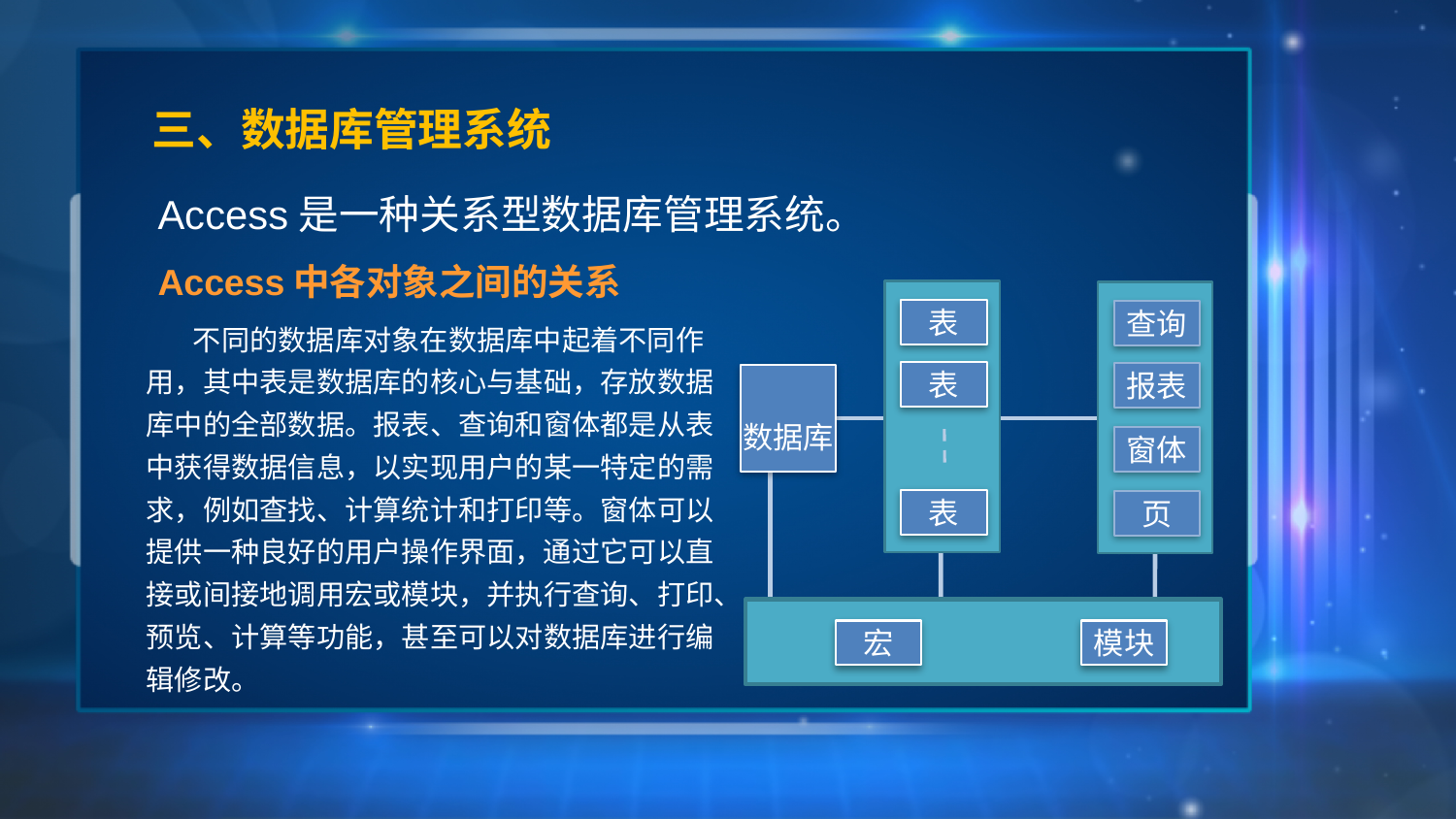

# 三、数据库管理系统
Access是一种关系型数据库管理系统。
Access中各对象之间的关系

表
表
表

查询
报表
页

数据库

窗体

宏
模块
       不同的数据库对象在数据库中起着不同作用，其中表是数据库的核心与基础，存放数据库中的全部数据。报表、查询和窗体都是从表中获得数据信息，以实现用户的某一特定的需求，例如查找、计算统计和打印等。窗体可以提供一种良好的用户操作界面，通过它可以直接或间接地调用宏或模块，并执行查询、打印、预览、计算等功能，甚至可以对数据库进行编辑修改。